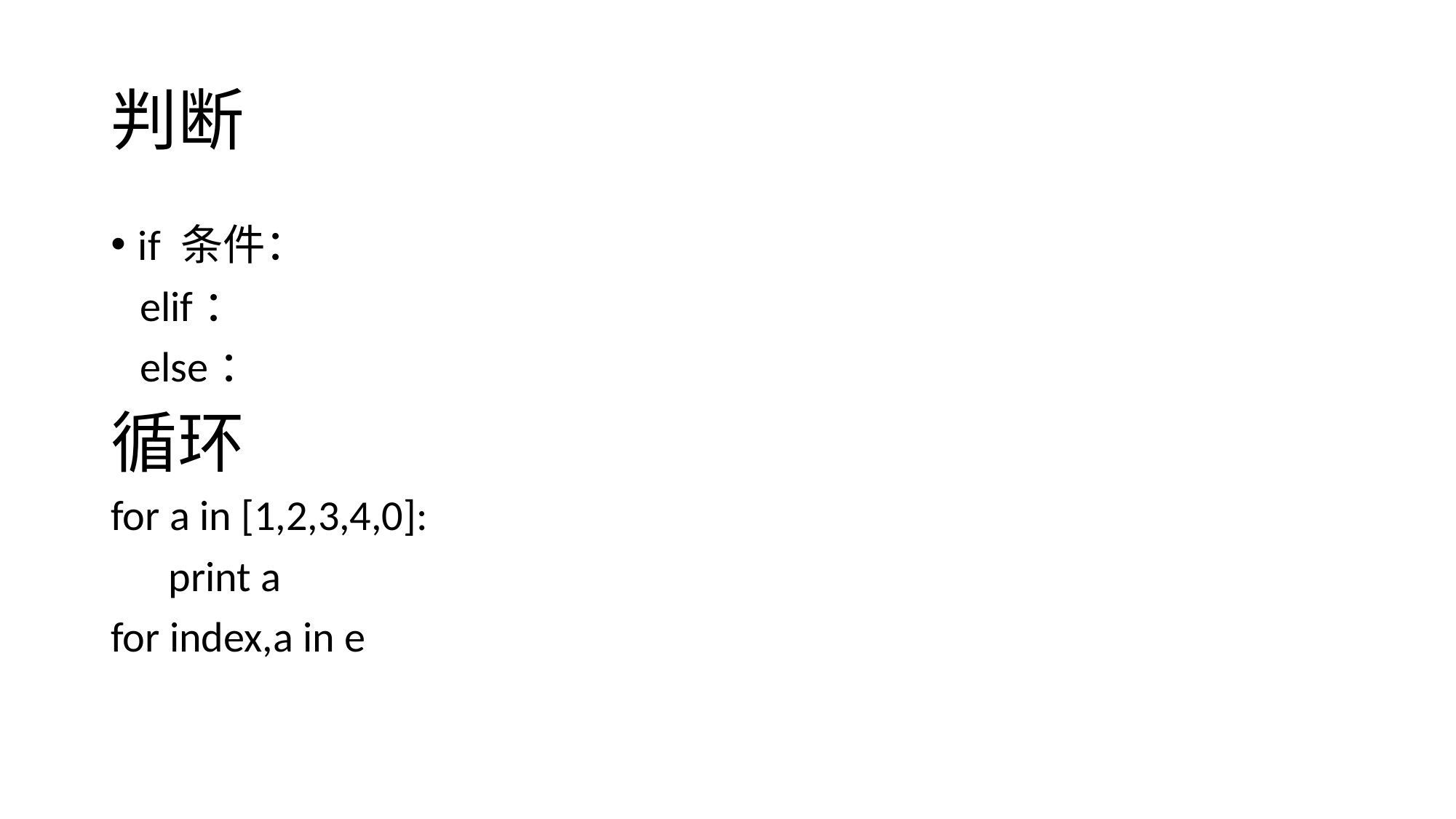

# 判断
if 条件：
   elif：
   else：

循环
for a in [1,2,3,4,0]:
      print a
for index,a in e